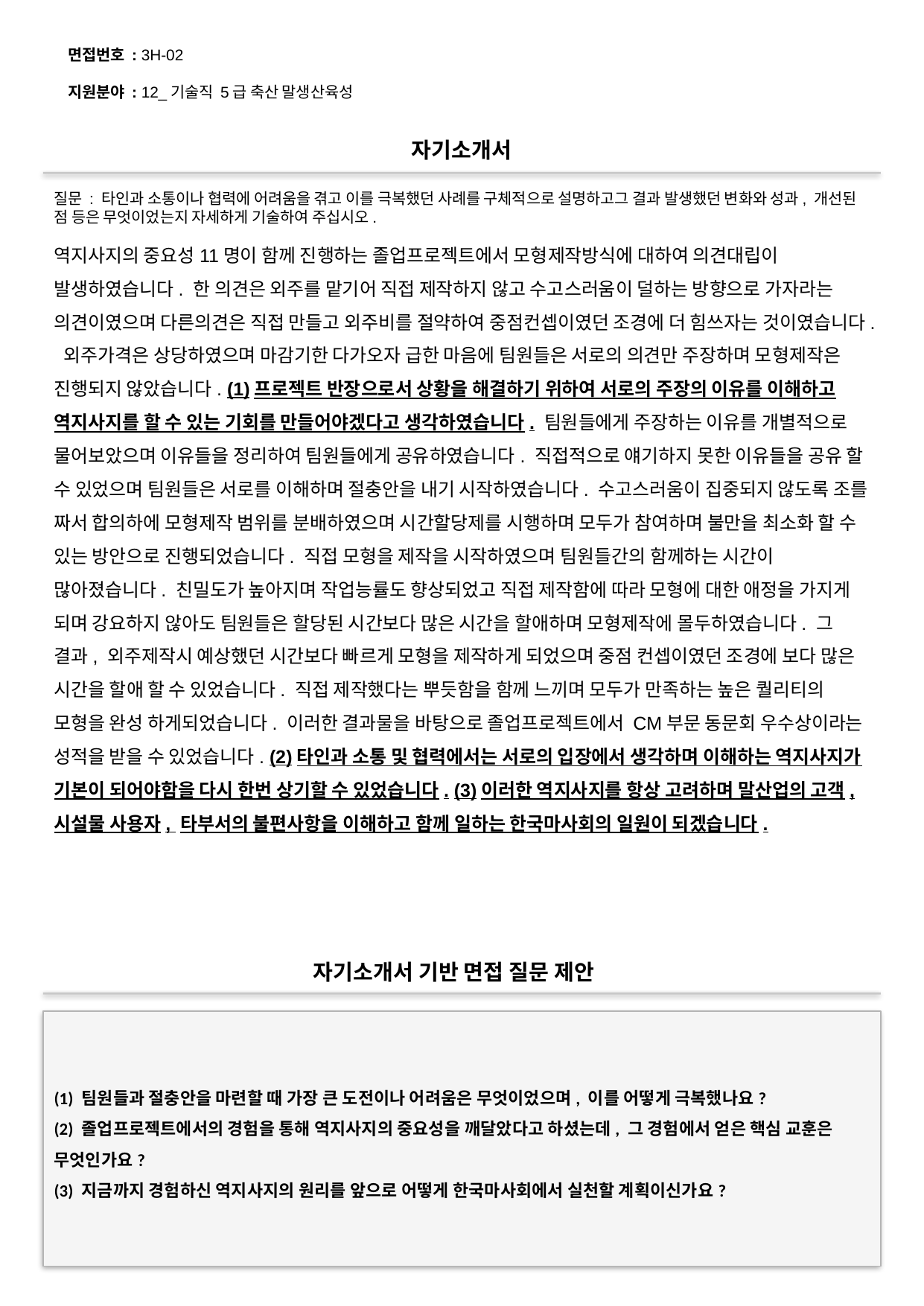

면접번호 : 3H-02

지원분야 : 12_기술직 5급 축산 말생산육성
#

자기소개서

질문 : 타인과 소통이나 협력에 어려움을 겪고 이를 극복했던 사례를 구체적으로 설명하고그 결과 발생했던 변화와 성과, 개선된 점 등은 무엇이었는지 자세하게 기술하여 주십시오.

역지사지의 중요성11명이 함께 진행하는 졸업프로젝트에서 모형제작방식에 대하여 의견대립이 발생하였습니다. 한 의견은 외주를 맡기어 직접 제작하지 않고 수고스러움이 덜하는 방향으로 가자라는 의견이였으며 다른의견은 직접 만들고 외주비를 절약하여 중점컨셉이였던 조경에 더 힘쓰자는 것이였습니다. 외주가격은 상당하였으며 마감기한 다가오자 급한 마음에 팀원들은 서로의 의견만 주장하며 모형제작은 진행되지 않았습니다. (1)프로젝트 반장으로서 상황을 해결하기 위하여 서로의 주장의 이유를 이해하고 역지사지를 할 수 있는 기회를 만들어야겠다고 생각하였습니다. 팀원들에게 주장하는 이유를 개별적으로 물어보았으며 이유들을 정리하여 팀원들에게 공유하였습니다. 직접적으로 얘기하지 못한 이유들을 공유 할 수 있었으며 팀원들은 서로를 이해하며 절충안을 내기 시작하였습니다. 수고스러움이 집중되지 않도록 조를 짜서 합의하에 모형제작 범위를 분배하였으며 시간할당제를 시행하며 모두가 참여하며 불만을 최소화 할 수 있는 방안으로 진행되었습니다. 직접 모형을 제작을 시작하였으며 팀원들간의 함께하는 시간이 많아졌습니다. 친밀도가 높아지며 작업능률도 향상되었고 직접 제작함에 따라 모형에 대한 애정을 가지게 되며 강요하지 않아도 팀원들은 할당된 시간보다 많은 시간을 할애하며 모형제작에 몰두하였습니다. 그 결과, 외주제작시 예상했던 시간보다 빠르게 모형을 제작하게 되었으며 중점 컨셉이였던 조경에 보다 많은 시간을 할애 할 수 있었습니다. 직접 제작했다는 뿌듯함을 함께 느끼며 모두가 만족하는 높은 퀄리티의 모형을 완성 하게되었습니다. 이러한 결과물을 바탕으로 졸업프로젝트에서 CM부문 동문회 우수상이라는 성적을 받을 수 있었습니다. (2)타인과 소통 및 협력에서는 서로의 입장에서 생각하며 이해하는 역지사지가 기본이 되어야함을 다시 한번 상기할 수 있었습니다. (3)이러한 역지사지를 항상 고려하며 말산업의 고객, 시설물 사용자, 타부서의 불편사항을 이해하고 함께 일하는 한국마사회의 일원이 되겠습니다.

자기소개서 기반 면접 질문 제안

(1) 팀원들과 절충안을 마련할 때 가장 큰 도전이나 어려움은 무엇이었으며, 이를 어떻게 극복했나요?
(2) 졸업프로젝트에서의 경험을 통해 역지사지의 중요성을 깨달았다고 하셨는데, 그 경험에서 얻은 핵심 교훈은 무엇인가요?
(3) 지금까지 경험하신 역지사지의 원리를 앞으로 어떻게 한국마사회에서 실천할 계획이신가요?